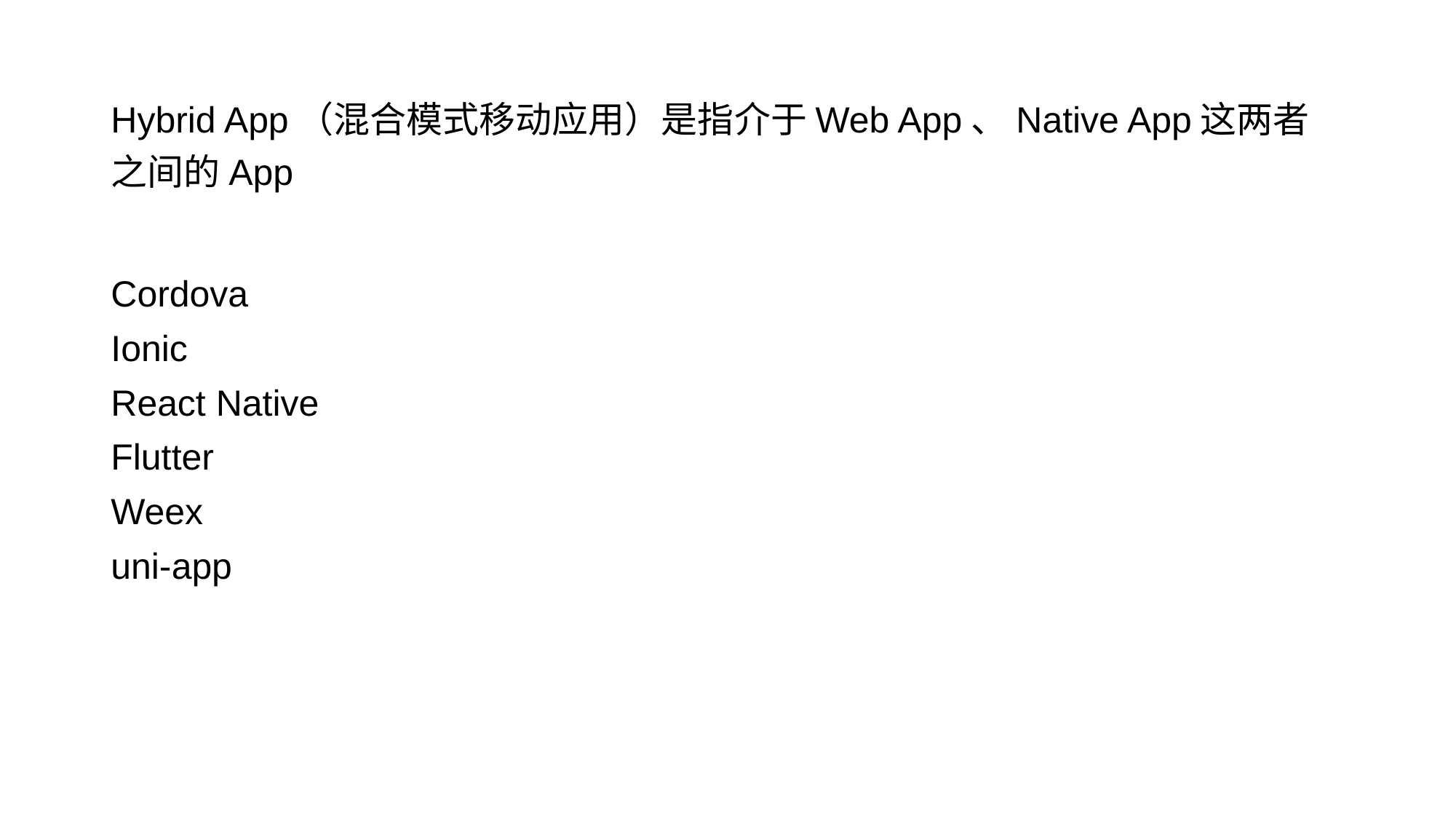

Hybrid App（混合模式移动应用）是指介于Web App、Native App这两者之间的App

Cordova
Ionic
React Native
Flutter
Weex
uni-app